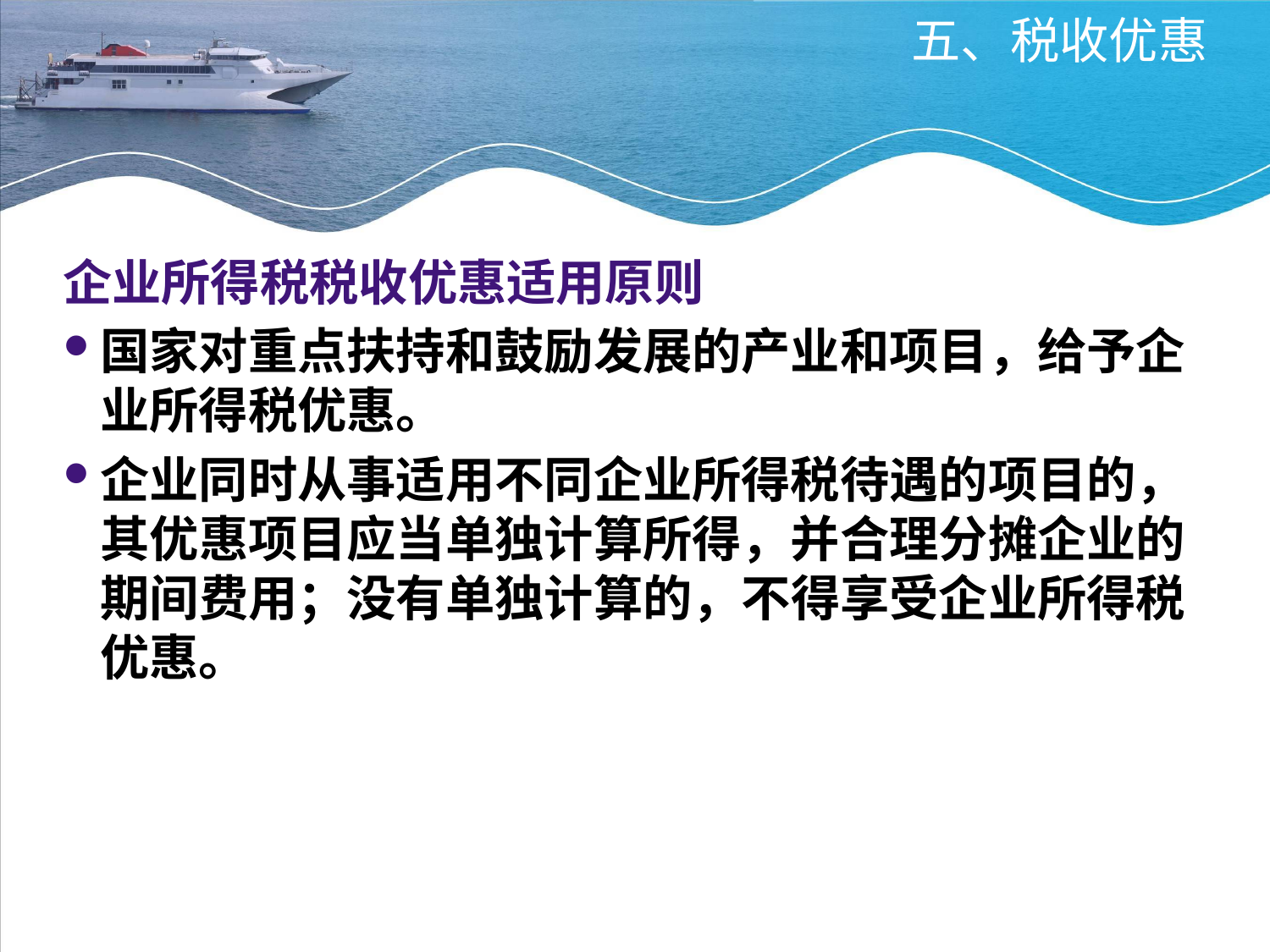

# 五、税收优惠
企业所得税税收优惠适用原则
国家对重点扶持和鼓励发展的产业和项目，给予企业所得税优惠。
企业同时从事适用不同企业所得税待遇的项目的，其优惠项目应当单独计算所得，并合理分摊企业的期间费用；没有单独计算的，不得享受企业所得税优惠。